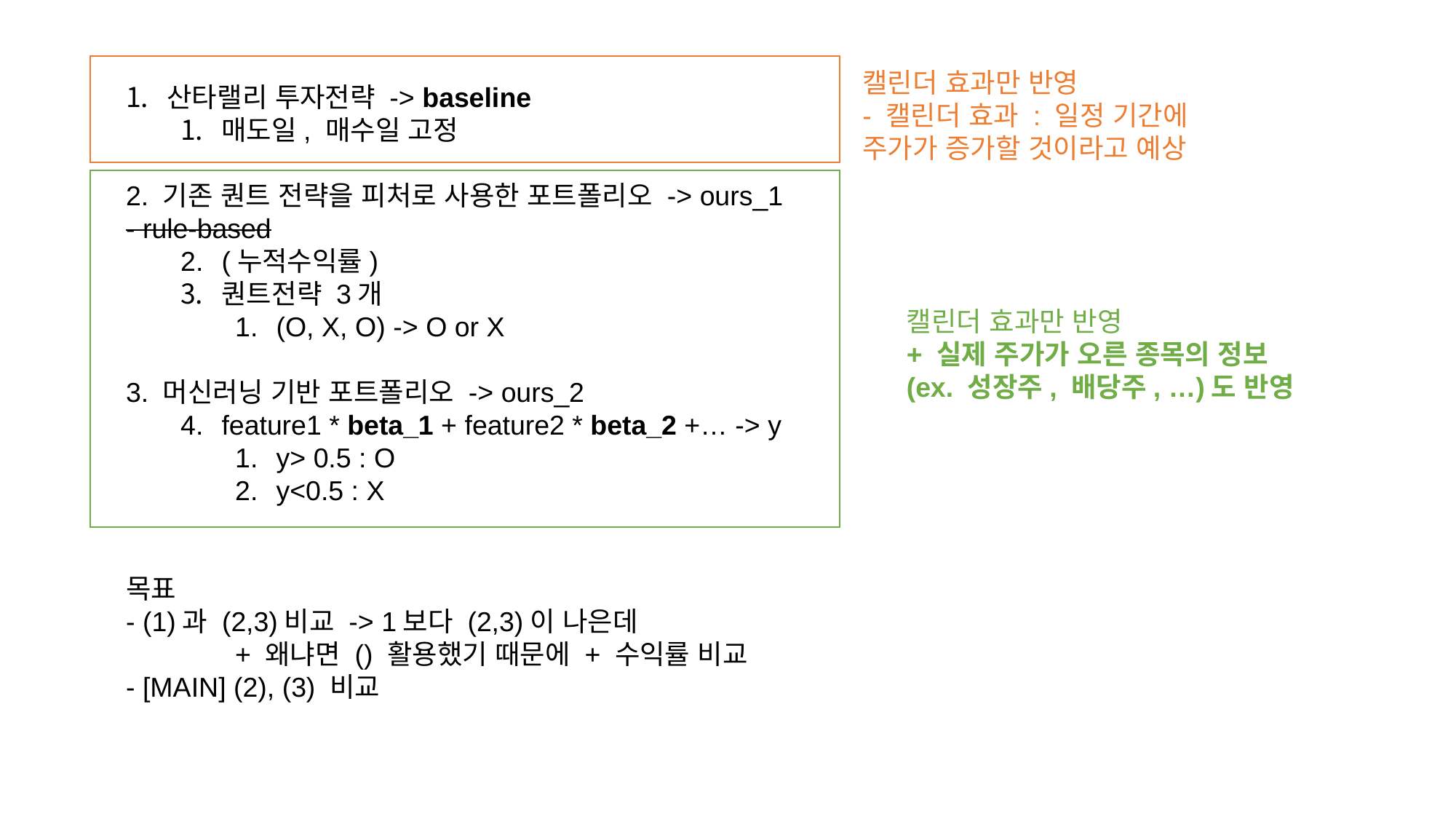

캘린더 효과만 반영
- 캘린더 효과 : 일정 기간에 주가가 증가할 것이라고 예상
산타랠리 투자전략 -> baseline
매도일, 매수일 고정

2. 기존 퀀트 전략을 피처로 사용한 포트폴리오 -> ours_1
- rule-based
(누적수익률)
퀀트전략 3개
(O, X, O) -> O or X

3. 머신러닝 기반 포트폴리오 -> ours_2
feature1 * beta_1 + feature2 * beta_2 +… -> y
y> 0.5 : O
y<0.5 : X

목표
- (1)과 (2,3)비교 -> 1보다 (2,3)이 나은데
	+ 왜냐면 () 활용했기 때문에 + 수익률 비교
- [MAIN] (2), (3) 비교

캘린더 효과만 반영
+ 실제 주가가 오른 종목의 정보
(ex. 성장주, 배당주, …)도 반영